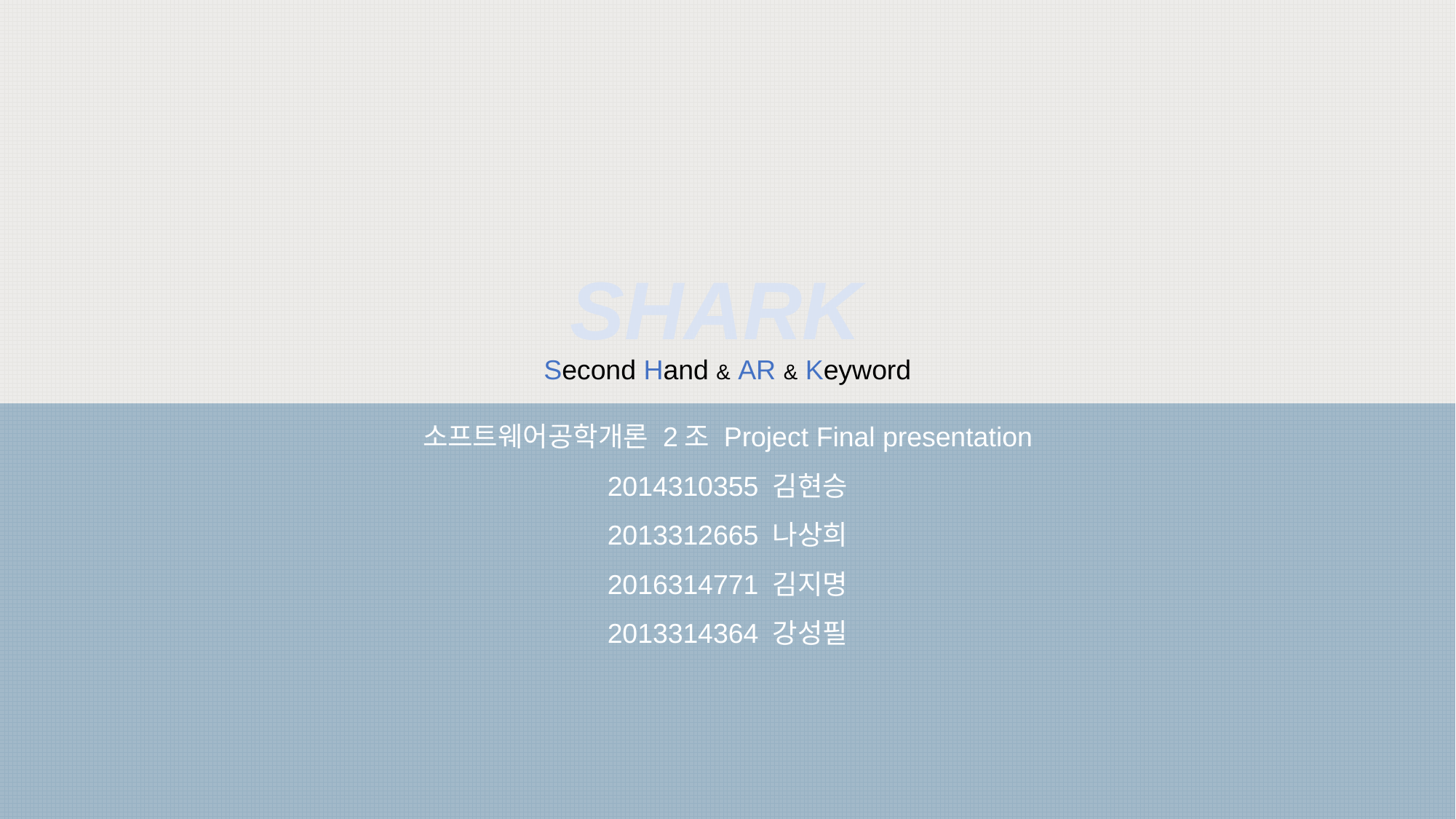

SHARK

소프트웨어공학개론 2조 Project Final presentation
2014310355 김현승
2013312665 나상희
2016314771 김지명
2013314364 강성필
Second Hand & AR & Keyword